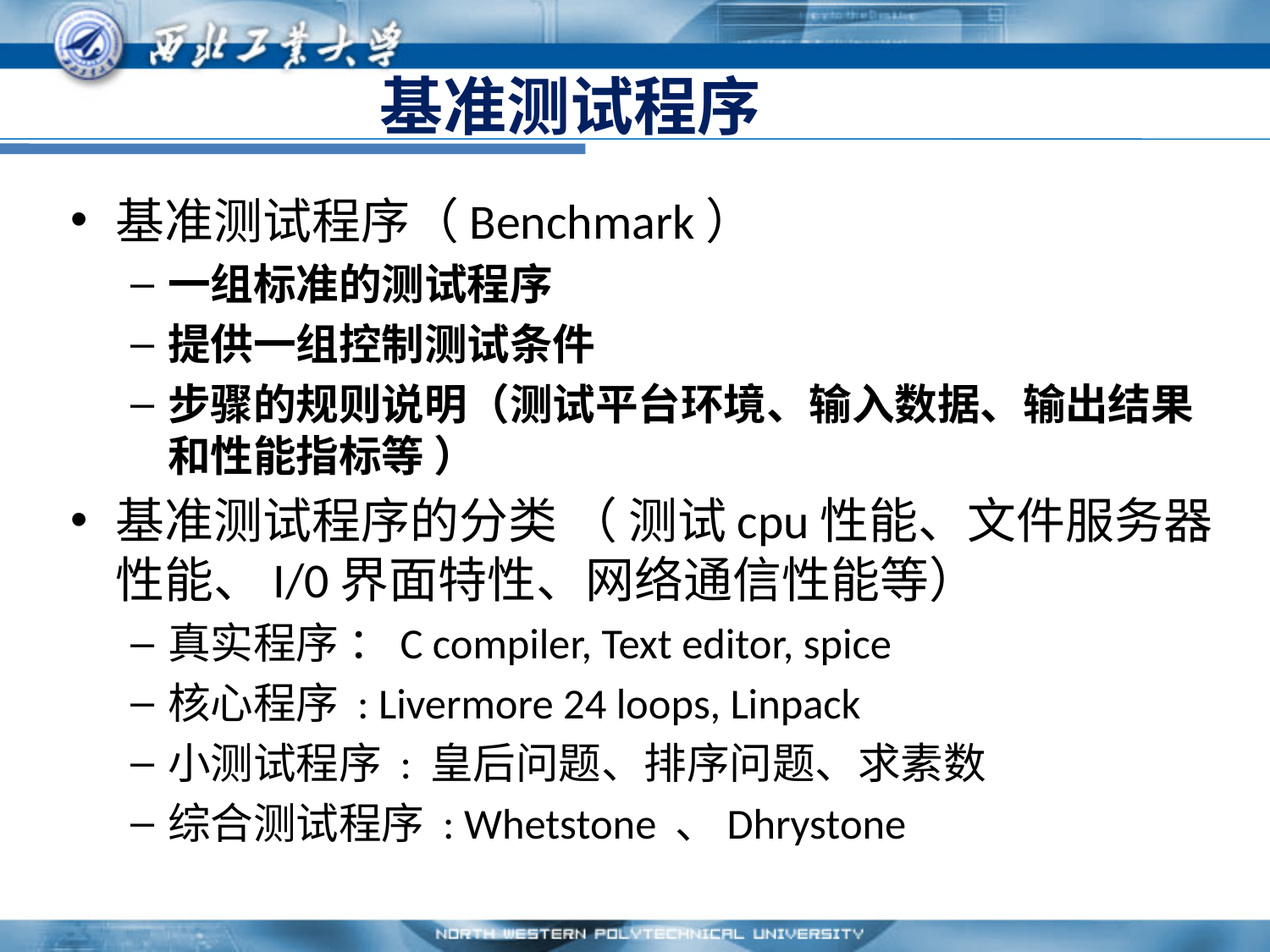

# 基准测试程序
基准测试程序（Benchmark）
一组标准的测试程序
提供一组控制测试条件
步骤的规则说明（测试平台环境、输入数据、输出结果和性能指标等 ）
基准测试程序的分类 （ 测试cpu性能、文件服务器性能、I/0界面特性、网络通信性能等）
真实程序 ：C compiler, Text editor, spice
核心程序 : Livermore 24 loops, Linpack
小测试程序 : 皇后问题、排序问题、求素数
综合测试程序 : Whetstone 、Dhrystone

36